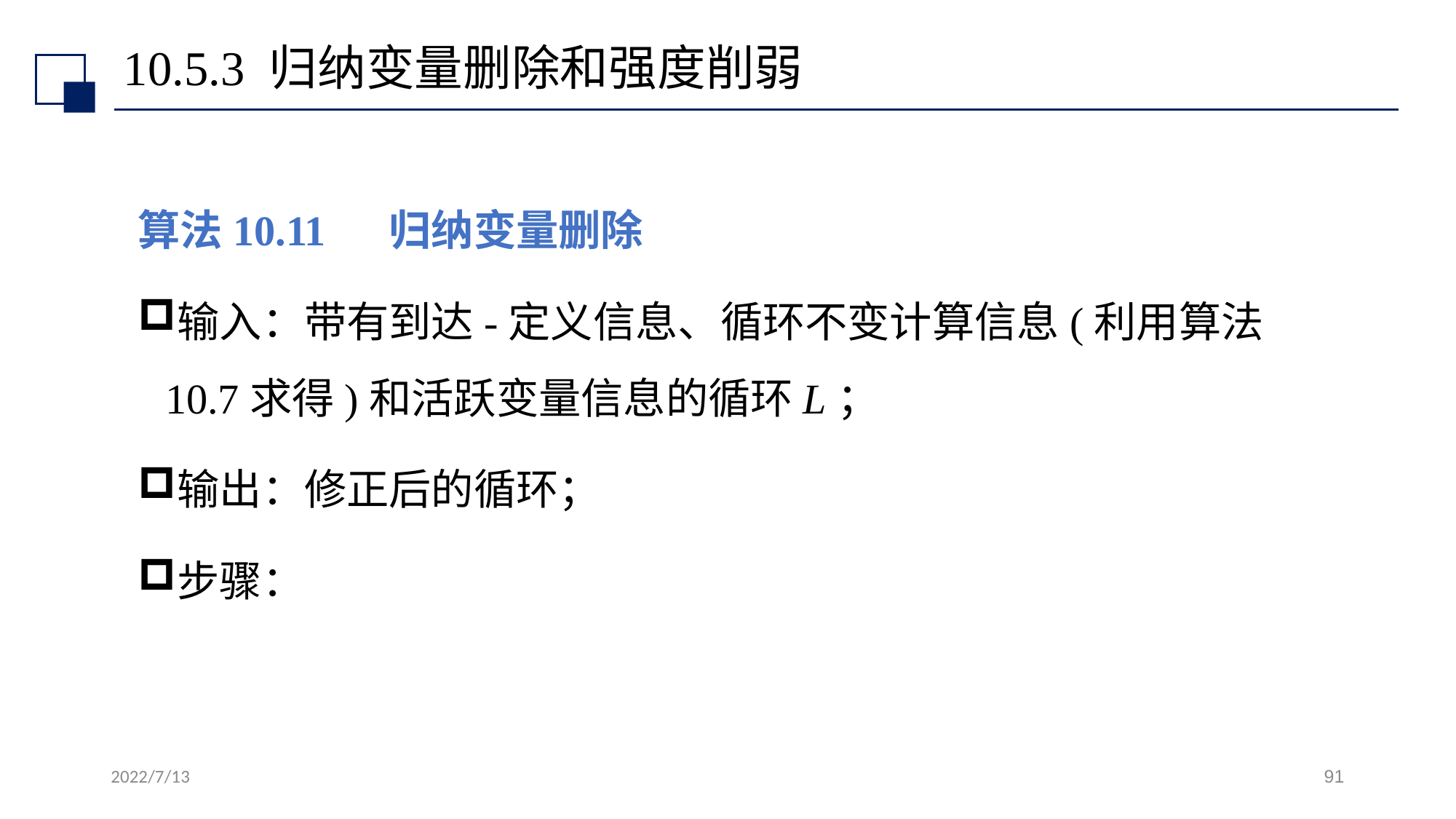

# 10.5.3 归纳变量删除和强度削弱
算法10.11     归纳变量删除
输入：带有到达-定义信息、循环不变计算信息(利用算法10.7求得)和活跃变量信息的循环L；
输出：修正后的循环；
步骤：
2022/7/13
91